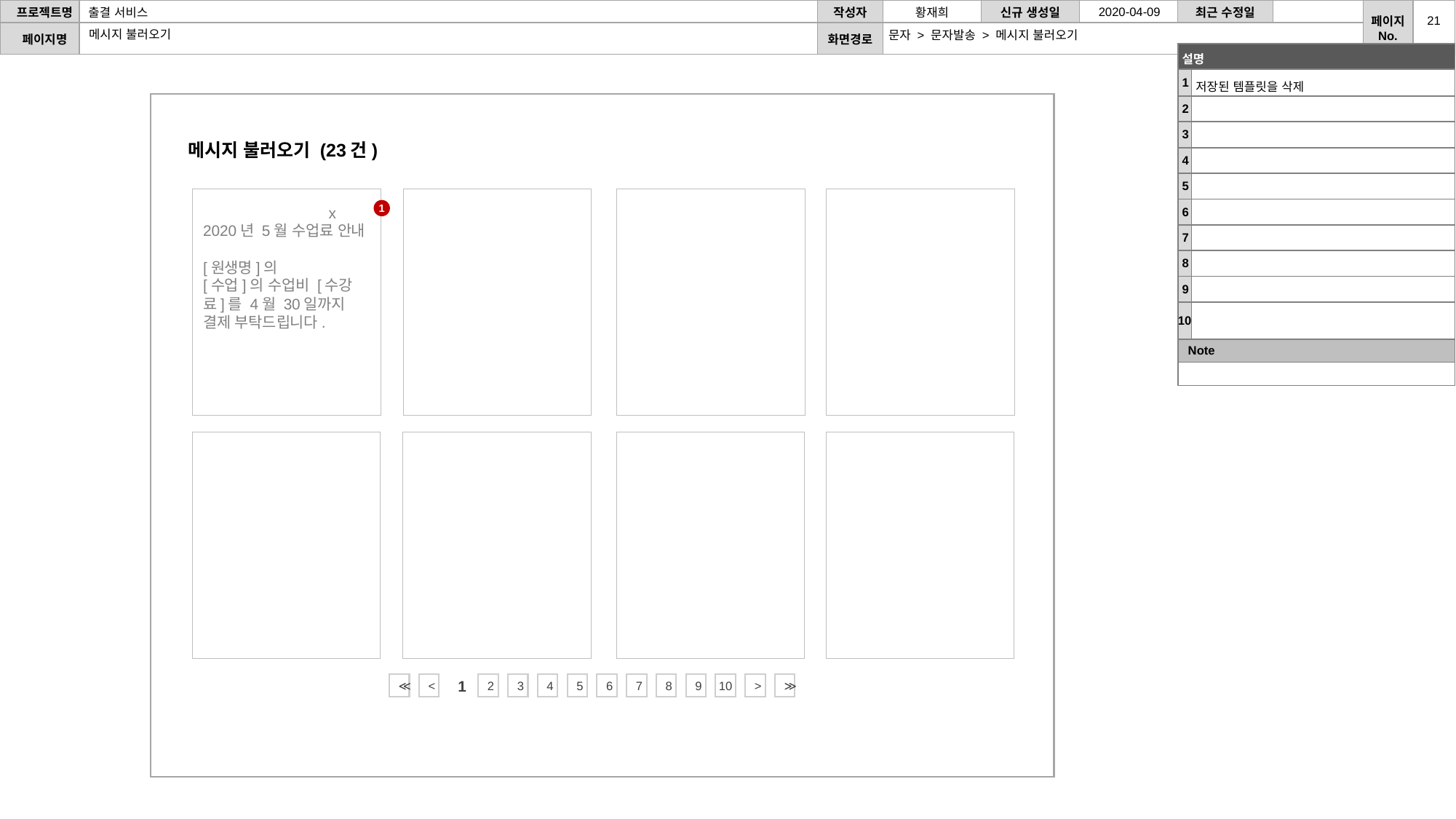

2020-04-09
21
메시지 불러오기
문자 > 문자발송 > 메시지 불러오기
| 설명 |  |
| --- | --- |
| 1 | 저장된 템플릿을 삭제 |
| 2 |  |
| 3 |  |
| 4 |  |
| 5 |  |
| 6 |  |
| 7 |  |
| 8 |  |
| 9 |  |
| 10 |  |
| Note |  |
|  |  |

메시지 불러오기 (23건)
                              x
2020년 5월 수업료 안내

[원생명]의
[수업]의 수업비 [수강료]를 4월 30일까지 결제 부탁드립니다.

1

≪
<
1
2
3
4
5
6
7
8
9
10
>
≫